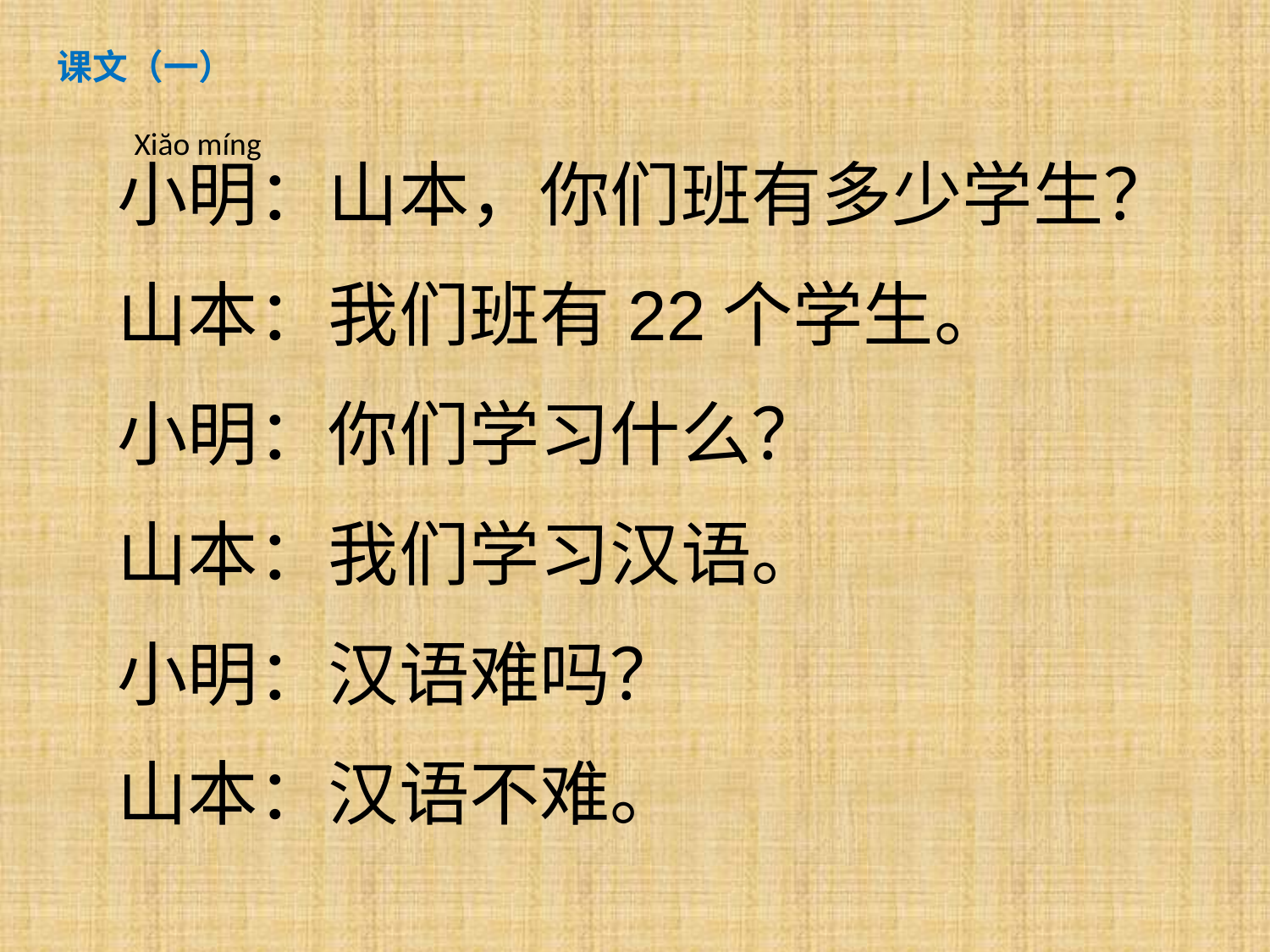

课文（一）
Xiăo míng

小明：山本，你们班有多少学生？
山本：我们班有22个学生。
小明：你们学习什么？
山本：我们学习汉语。
小明：汉语难吗？
山本：汉语不难。